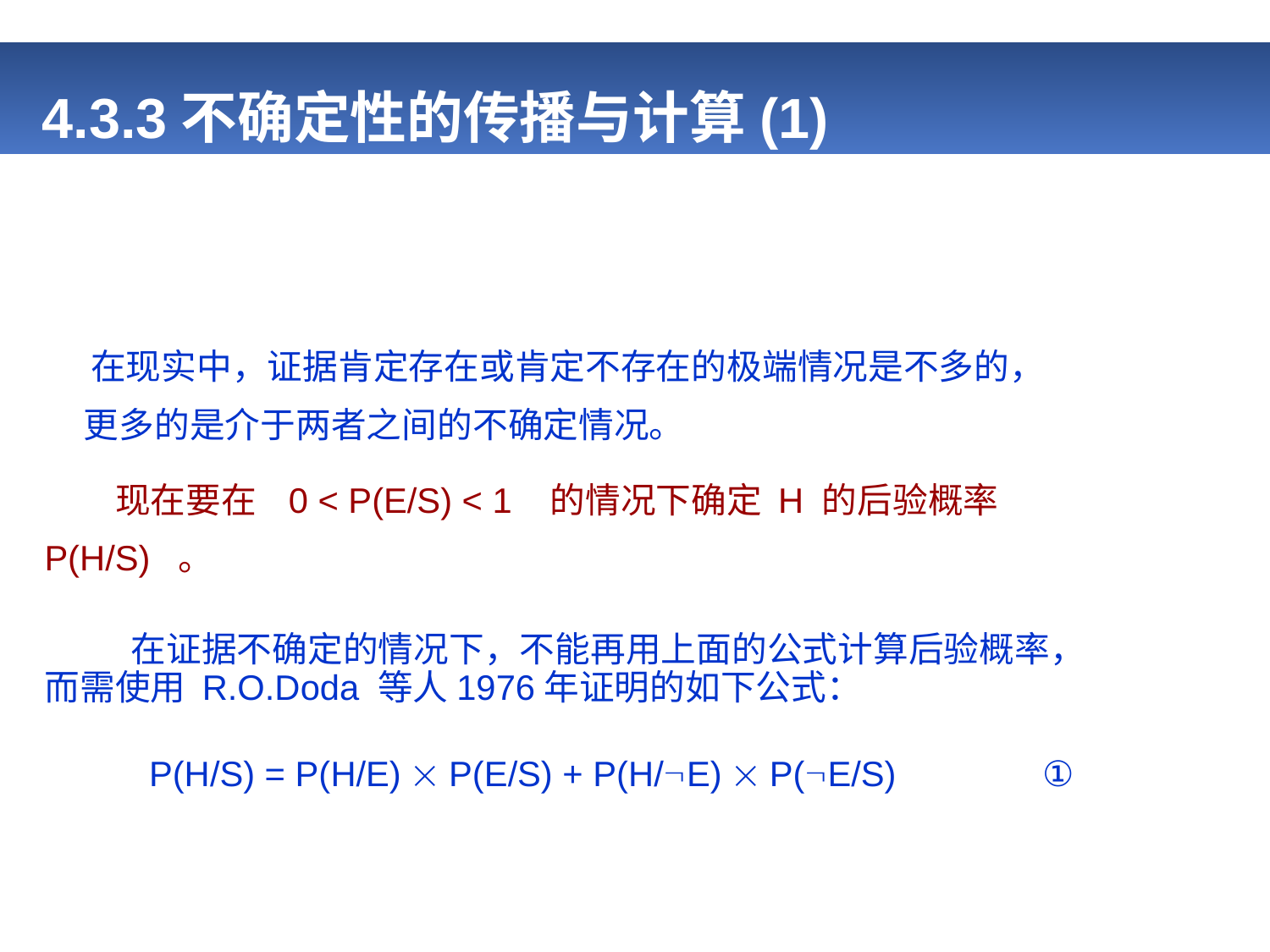

# 4.3.3不确定性的传播与计算(1)

      在现实中，证据肯定存在或肯定不存在的极端情况是不多的，
        更多的是介于两者之间的不确定情况。
            现在要在   0 < P(E/S) < 1   的情况下确定 H 的后验概率 P(H/S)  。

              在证据不确定的情况下，不能再用上面的公式计算后验概率，而需使用 R.O.Doda 等人1976年证明的如下公式：
              P(H/S) = P(H/E) × P(E/S) + P(H/¬E) × P(¬E/S)               ①